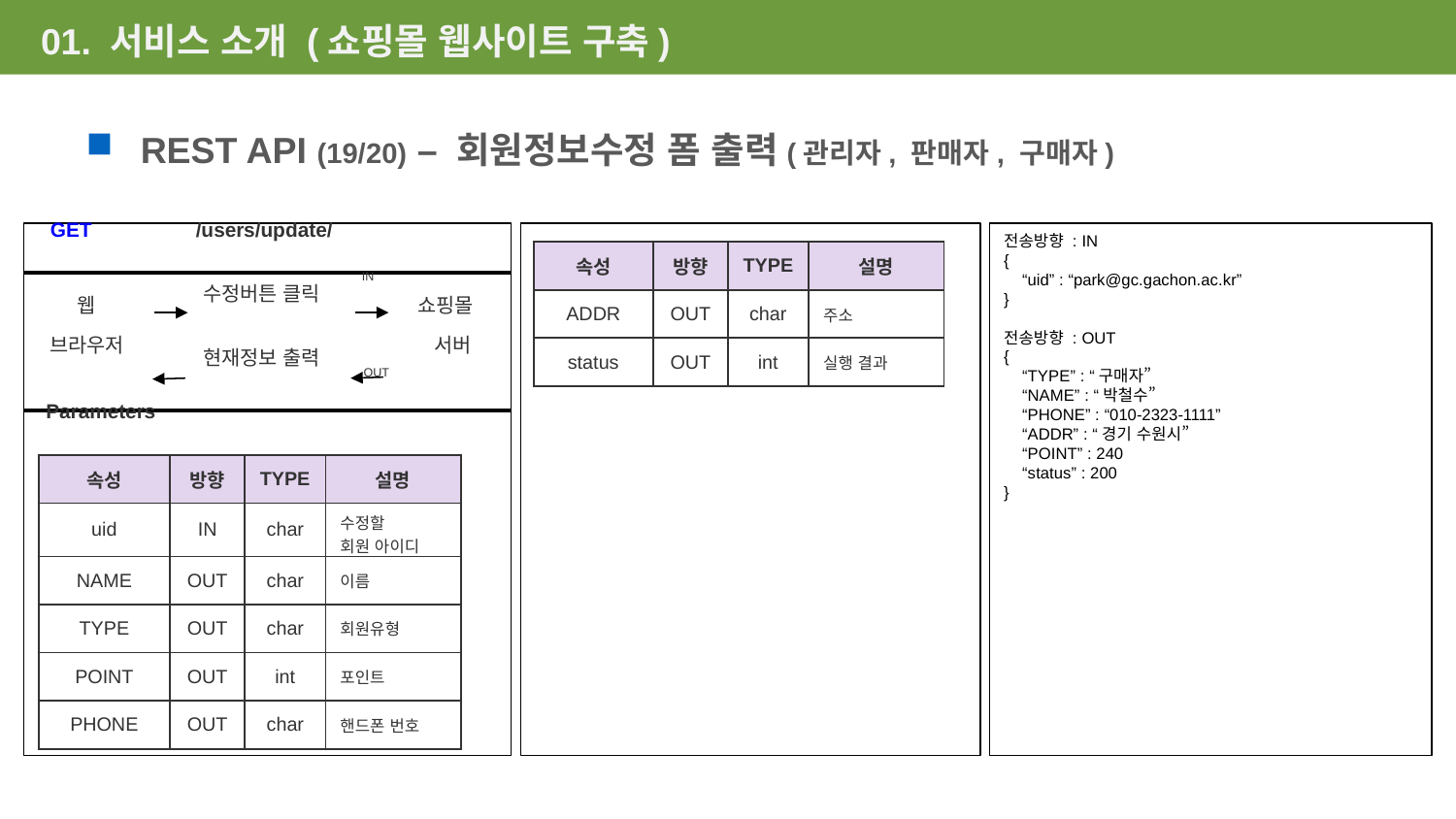

01. 서비스 소개 (쇼핑몰 웹사이트 구축)
REST API (19/20) – 회원정보수정 폼 출력(관리자, 판매자, 구매자)
GET	/users/update/

전송방향 : IN
{
    “uid” : “park@gc.gachon.ac.kr”
}

전송방향 : OUT
{
    “TYPE” : “구매자”
    “NAME” : “박철수”
    “PHONE” : “010-2323-1111”
    “ADDR” : “경기 수원시”
    “POINT” : 240
    “status” : 200
}

| 속성 | 방향 | TYPE | 설명 |
| --- | --- | --- | --- |
| ADDR | OUT | char | 주소 |
| status | OUT | int | 실행 결과 |
IN
수정버튼 클릭
    웹
브라우저
쇼핑몰
  서버
현재정보 출력
OUT
Parameters
| 속성 | 방향 | TYPE | 설명 |
| --- | --- | --- | --- |
| uid | IN | char | 수정할 회원 아이디 |
| NAME | OUT | char | 이름 |
| TYPE | OUT | char | 회원유형 |
| POINT | OUT | int | 포인트 |
| PHONE | OUT | char | 핸드폰 번호 |